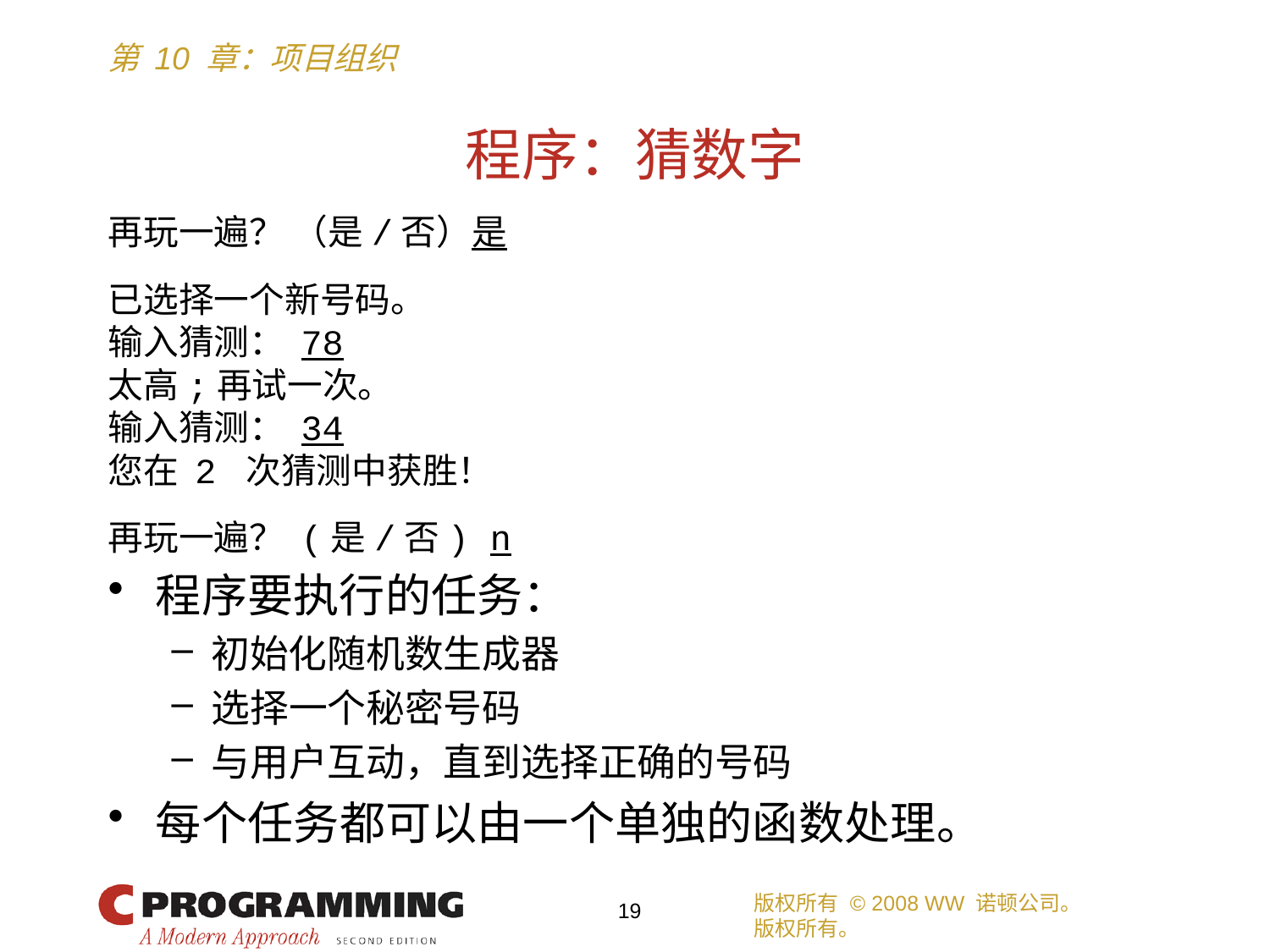

# 程序：猜数字
再玩一遍？ （是/否）是

已选择一个新号码。
输入猜测： 78
太高;再试一次。
输入猜测： 34
您在 2 次猜测中获胜！

再玩一遍？ (是/否) n
程序要执行的任务：
初始化随机数生成器
选择一个秘密号码
与用户互动，直到选择正确的号码
每个任务都可以由一个单独的函数处理。
版权所有 © 2008 WW 诺顿公司。
版权所有。
19